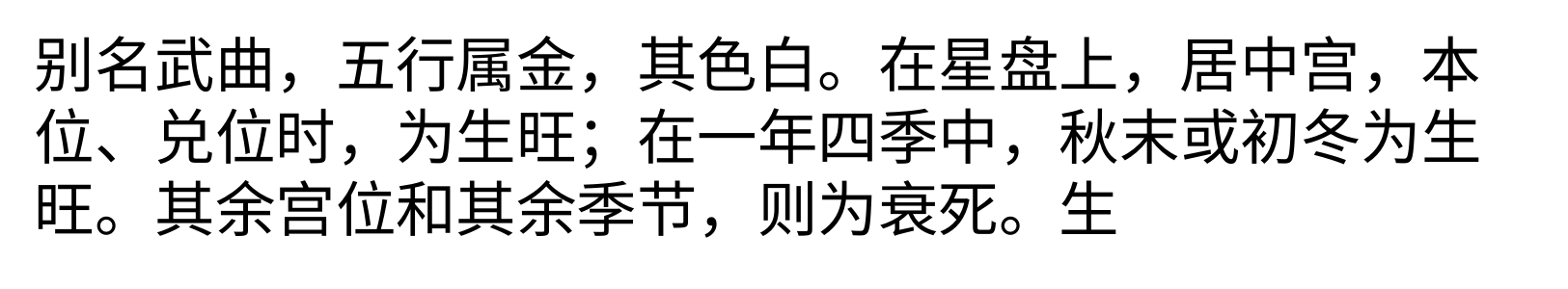

别名武曲，五行属金，其色白。在星盘上，居中宫，本位、兑位时，为生旺；在一年四季中，秋末或初冬为生旺。其余宫位和其余季节，则为衰死。生